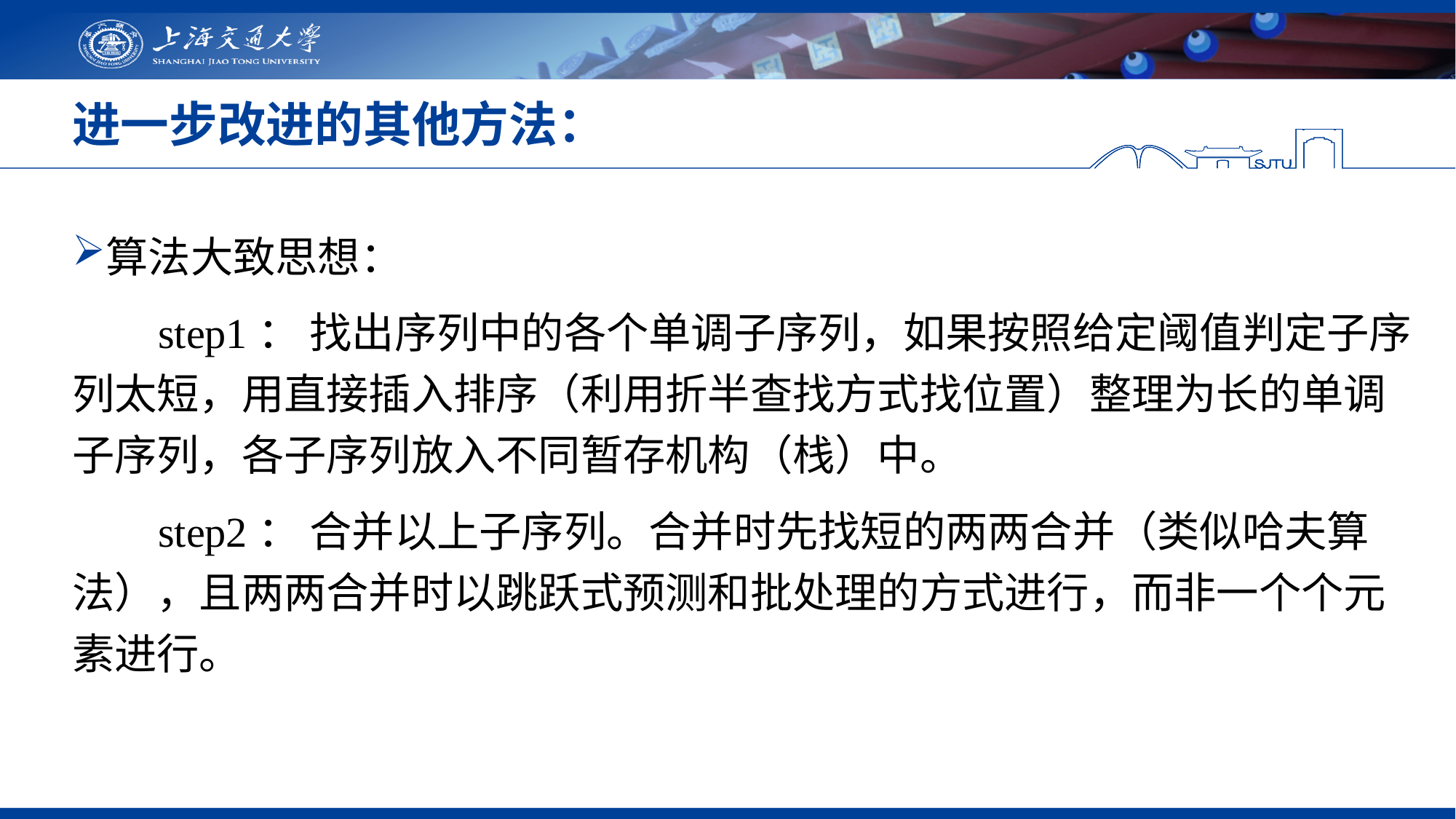

# 进一步改进的其他方法：
算法大致思想：
step1： 找出序列中的各个单调子序列，如果按照给定阈值判定子序列太短，用直接插入排序（利用折半查找方式找位置）整理为长的单调子序列，各子序列放入不同暂存机构（栈）中。
step2： 合并以上子序列。合并时先找短的两两合并（类似哈夫算法），且两两合并时以跳跃式预测和批处理的方式进行，而非一个个元素进行。